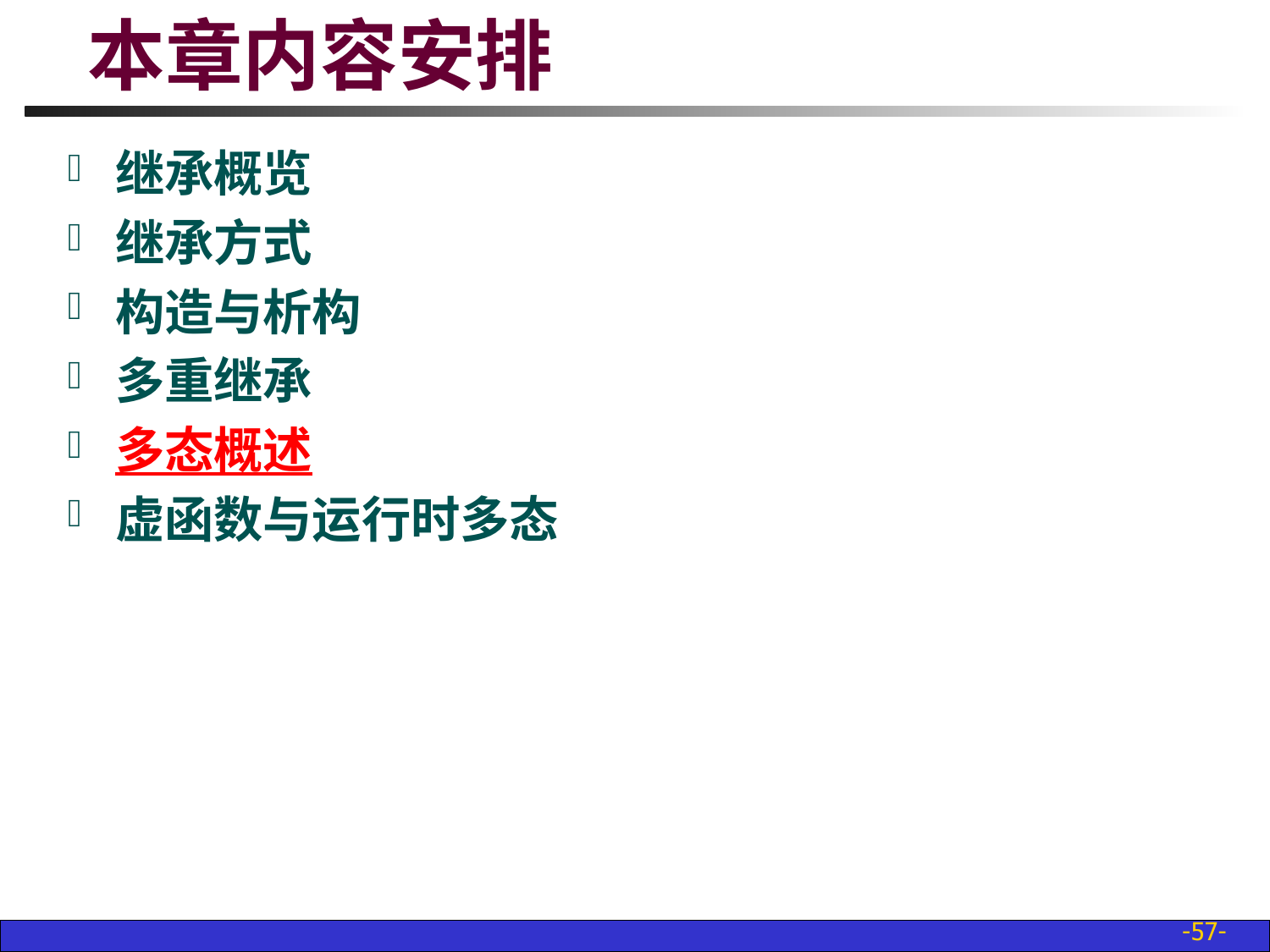

# 本章内容安排
继承概览
继承方式
构造与析构
多重继承
多态概述
虚函数与运行时多态
-57-